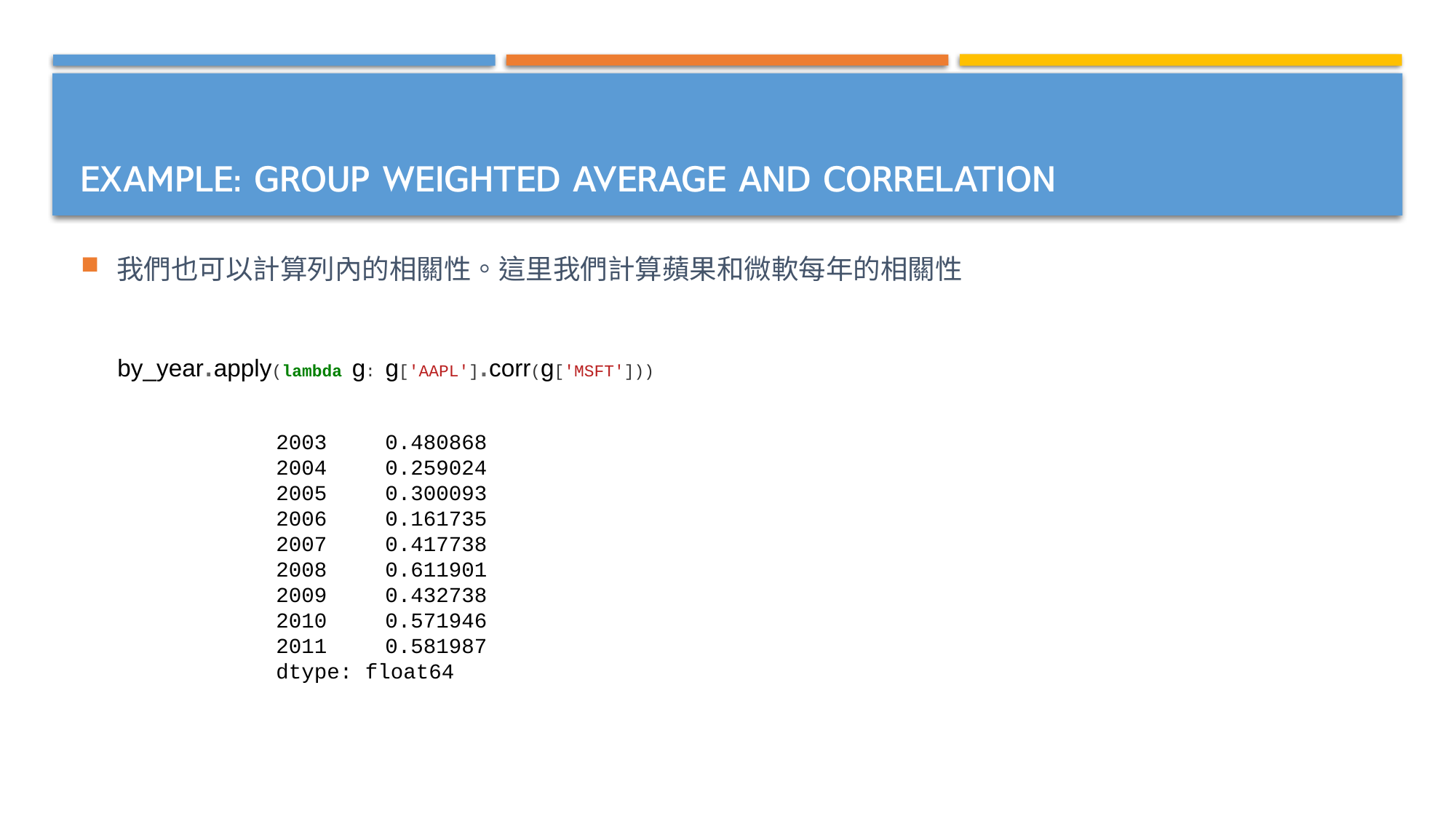

我們也可以計算列內的相關性。這里我們計算蘋果和微軟每年的相關性
# Example: Group Weighted Average and Correlation
by_year.apply(lambda g: g['AAPL'].corr(g['MSFT']))
2003 	0.480868
2004 	0.259024
2005 	0.300093
2006 	0.161735
2007 	0.417738
2008 	0.611901
2009 	0.432738
2010 	0.571946
2011 	0.581987
dtype: float64